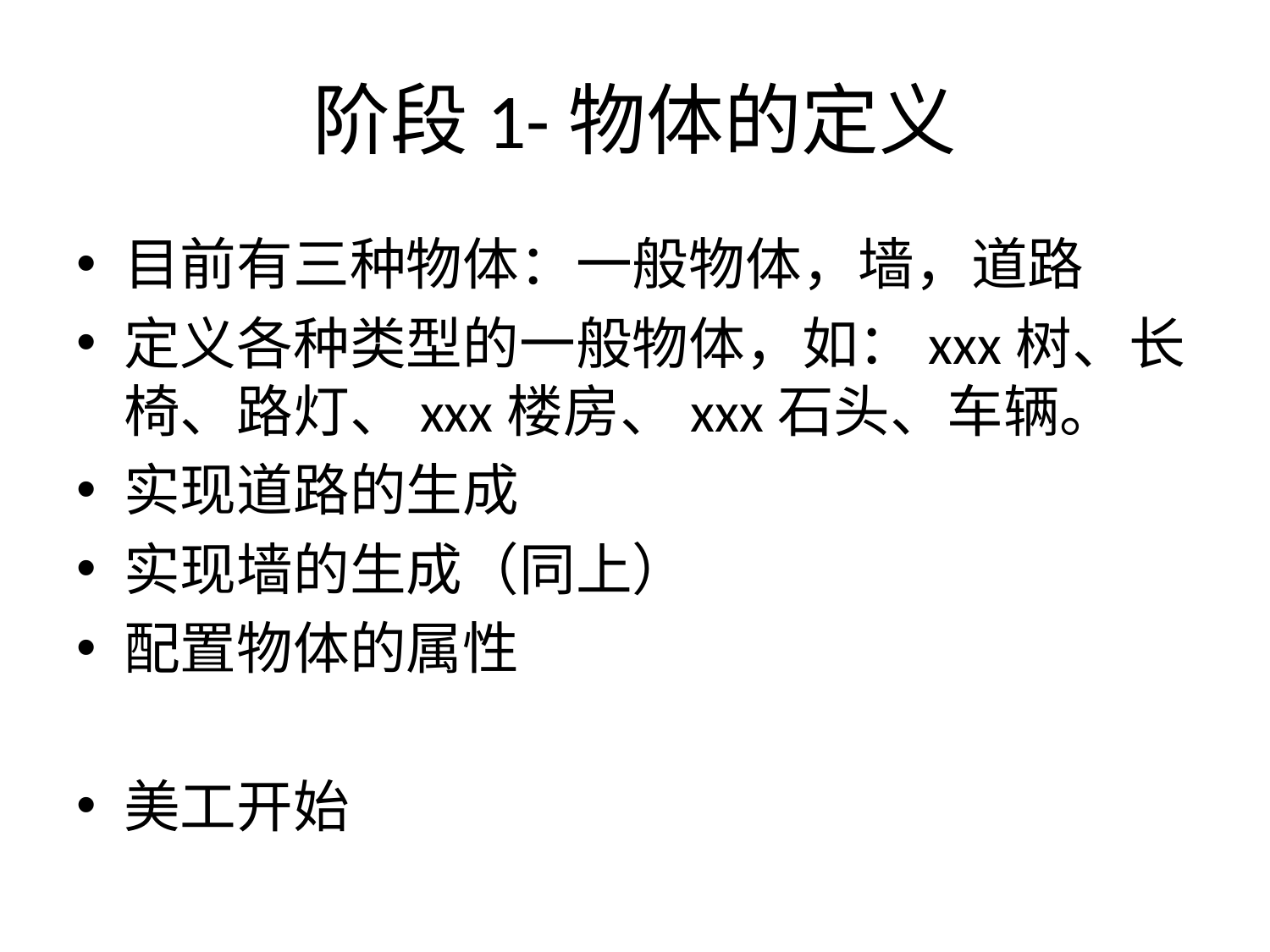

# 阶段1-物体的定义
目前有三种物体：一般物体，墙，道路
定义各种类型的一般物体，如：xxx树、长椅、路灯、xxx楼房、xxx石头、车辆。
实现道路的生成
实现墙的生成（同上）
配置物体的属性

美工开始